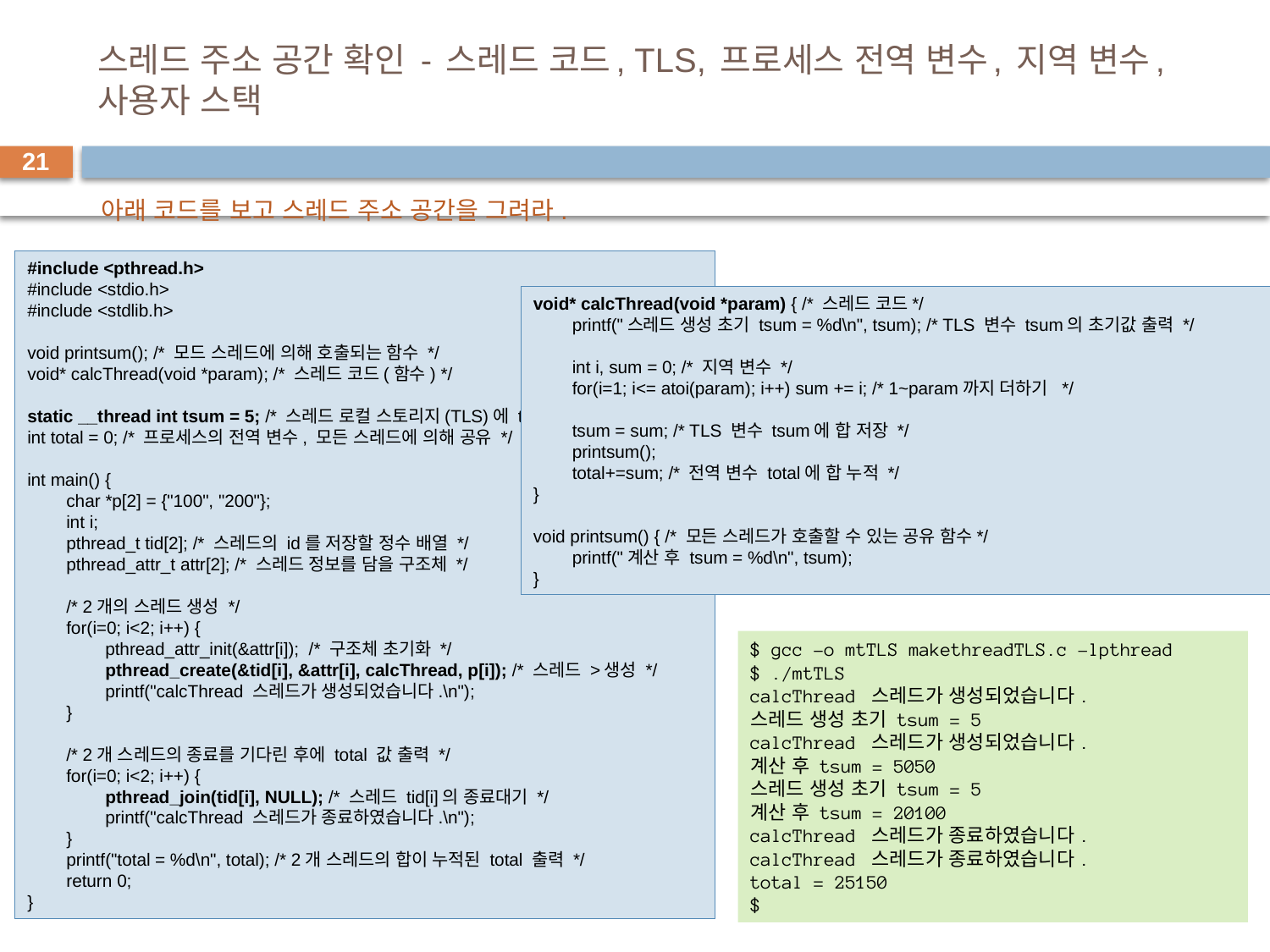

# 스레드 주소 공간 확인 - 스레드 코드, TLS, 프로세스 전역 변수, 지역 변수, 사용자 스택
21
아래 코드를 보고 스레드 주소 공간을 그려라.
#include <pthread.h>
#include <stdio.h>
#include <stdlib.h>

void printsum(); /* 모드 스레드에 의해 호출되는 함수 */
void* calcThread(void *param); /* 스레드 코드(함수) */

static __thread int tsum = 5; /* 스레드 로컬 스토리지(TLS)에 tsum 변수 선언 */
int total = 0; /* 프로세스의 전역 변수, 모든 스레드에 의해 공유 */

int main() {
        char *p[2] = {"100", "200"};
        int i;
        pthread_t tid[2]; /* 스레드의 id를 저장할 정수 배열 */
        pthread_attr_t attr[2]; /* 스레드 정보를 담을 구조체 */

        /* 2개의 스레드 생성 */
        for(i=0; i<2; i++) {
                pthread_attr_init(&attr[i]);  /* 구조체 초기화 */
                pthread_create(&tid[i], &attr[i], calcThread, p[i]); /* 스레드 >생성 */
                printf("calcThread 스레드가 생성되었습니다.\n");
        }

        /* 2개 스레드의 종료를 기다린 후에 total 값 출력 */
        for(i=0; i<2; i++) {
                pthread_join(tid[i], NULL); /* 스레드 tid[i]의 종료대기 */
                printf("calcThread 스레드가 종료하였습니다.\n");
        }
        printf("total = %d\n", total); /* 2개 스레드의 합이 누적된 total 출력 */
        return 0;
}
void* calcThread(void *param) { /* 스레드 코드*/
        printf("스레드 생성 초기 tsum = %d\n", tsum); /* TLS 변수 tsum의 초기값 출력 */

        int i, sum = 0; /* 지역 변수 */
        for(i=1; i<= atoi(param); i++) sum += i; /* 1~param까지 더하기  */

        tsum = sum; /* TLS 변수 tsum에 합 저장 */
        printsum();
        total+=sum; /* 전역 변수 total에 합 누적 */
}

void printsum() { /* 모든 스레드가 호출할 수 있는 공유 함수*/
        printf("계산 후 tsum = %d\n", tsum);
}
$ gcc -o mtTLS makethreadTLS.c –lpthread
$ ./mtTLS
calcThread 스레드가 생성되었습니다.
스레드 생성 초기 tsum = 5
calcThread 스레드가 생성되었습니다.
계산 후 tsum = 5050
스레드 생성 초기 tsum = 5
계산 후 tsum = 20100
calcThread 스레드가 종료하였습니다.
calcThread 스레드가 종료하였습니다.
total = 25150
$